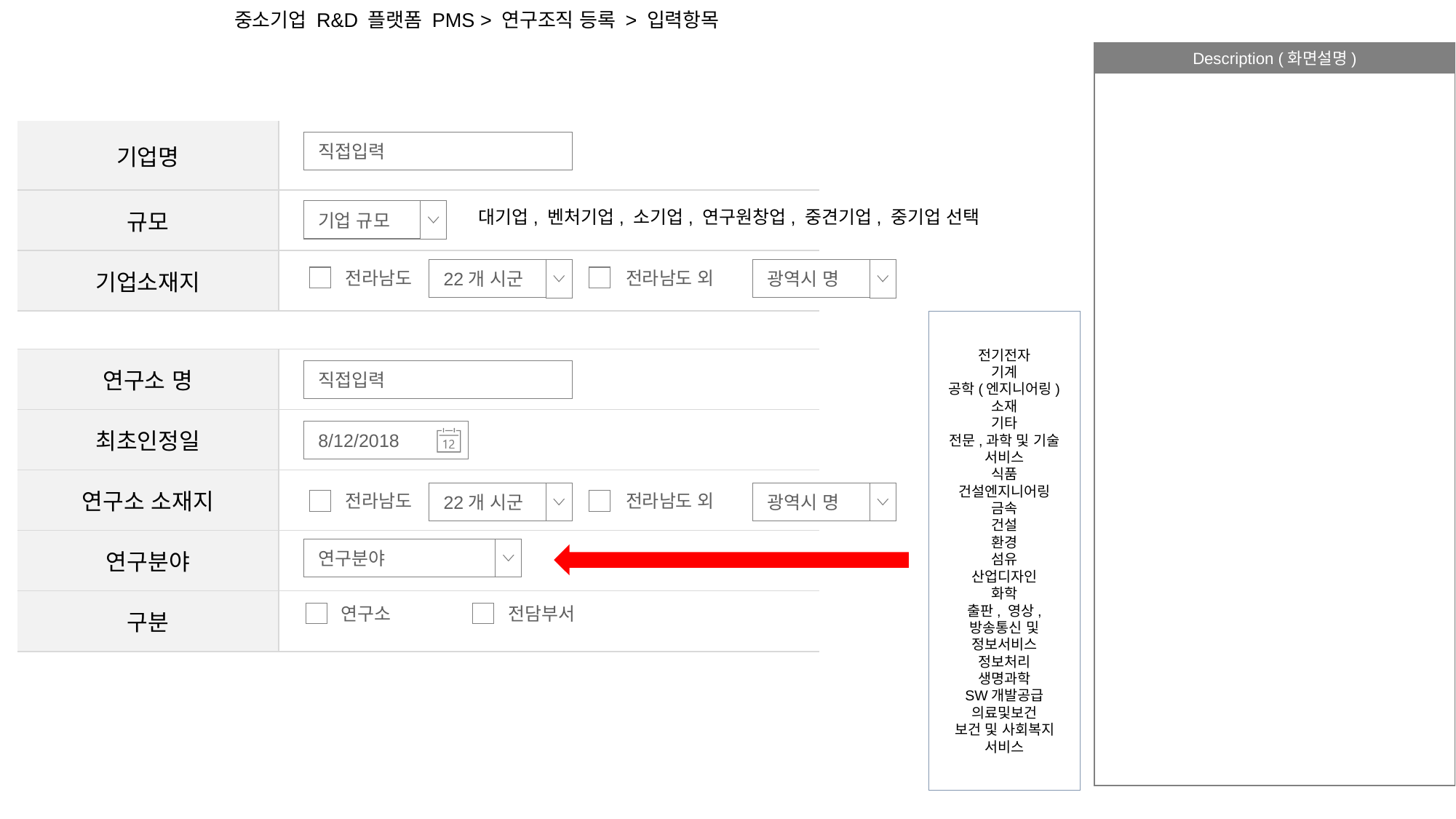

# 중소기업 R&D 플랫폼 PMS > 연구조직 등록 > 입력항목

| 기업명 |  |
| --- | --- |
| 규모 |  |
| 기업소재지 |  |
직접입력
대기업, 벤처기업, 소기업, 연구원창업, 중견기업, 중기업 선택
기업 규모

22개 시군

광역시 명

전라남도

전라남도 외

전기전자
기계
공학(엔지니어링)
소재
기타
전문,과학 및 기술 서비스
식품
건설엔지니어링
금속
건설
환경
섬유
산업디자인
화학
출판, 영상, 방송통신 및 정보서비스
정보처리
생명과학
SW개발공급
의료및보건
보건 및 사회복지
서비스
| 연구소 명 |  |
| --- | --- |
| 최초인정일 |  |
| 연구소 소재지 |  |
| 연구분야 |  |
| 구분 |  |
직접입력
8/12/2018

22개 시군

광역시 명

전라남도

전라남도 외

연구분야

연구소

전담부서